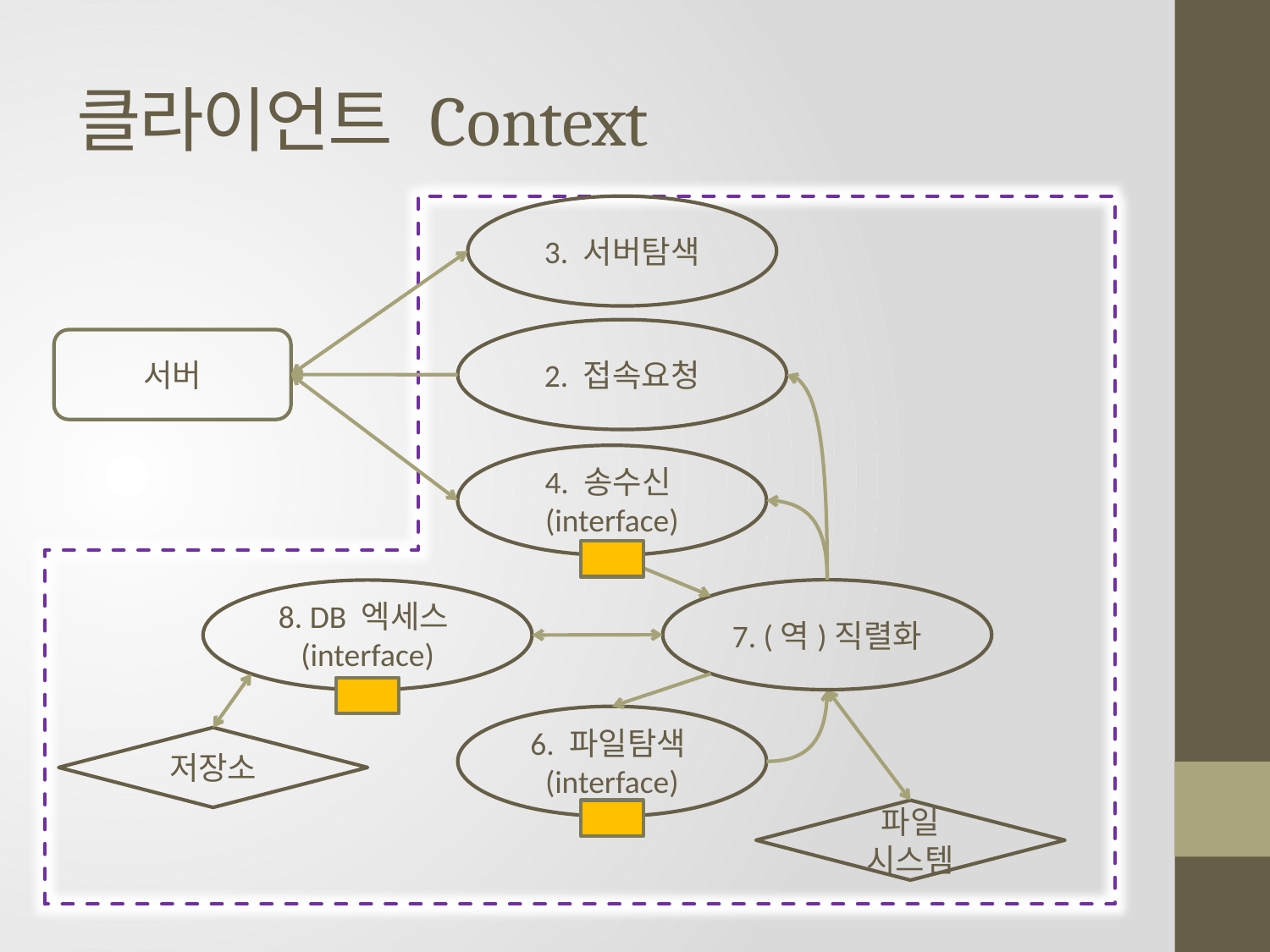

# 클라이언트 Context

3. 서버탐색
2. 접속요청
서버
4. 송수신(interface)

7. (역)직렬화
8. DB 엑세스(interface)

6. 파일탐색(interface)
저장소

파일
시스템